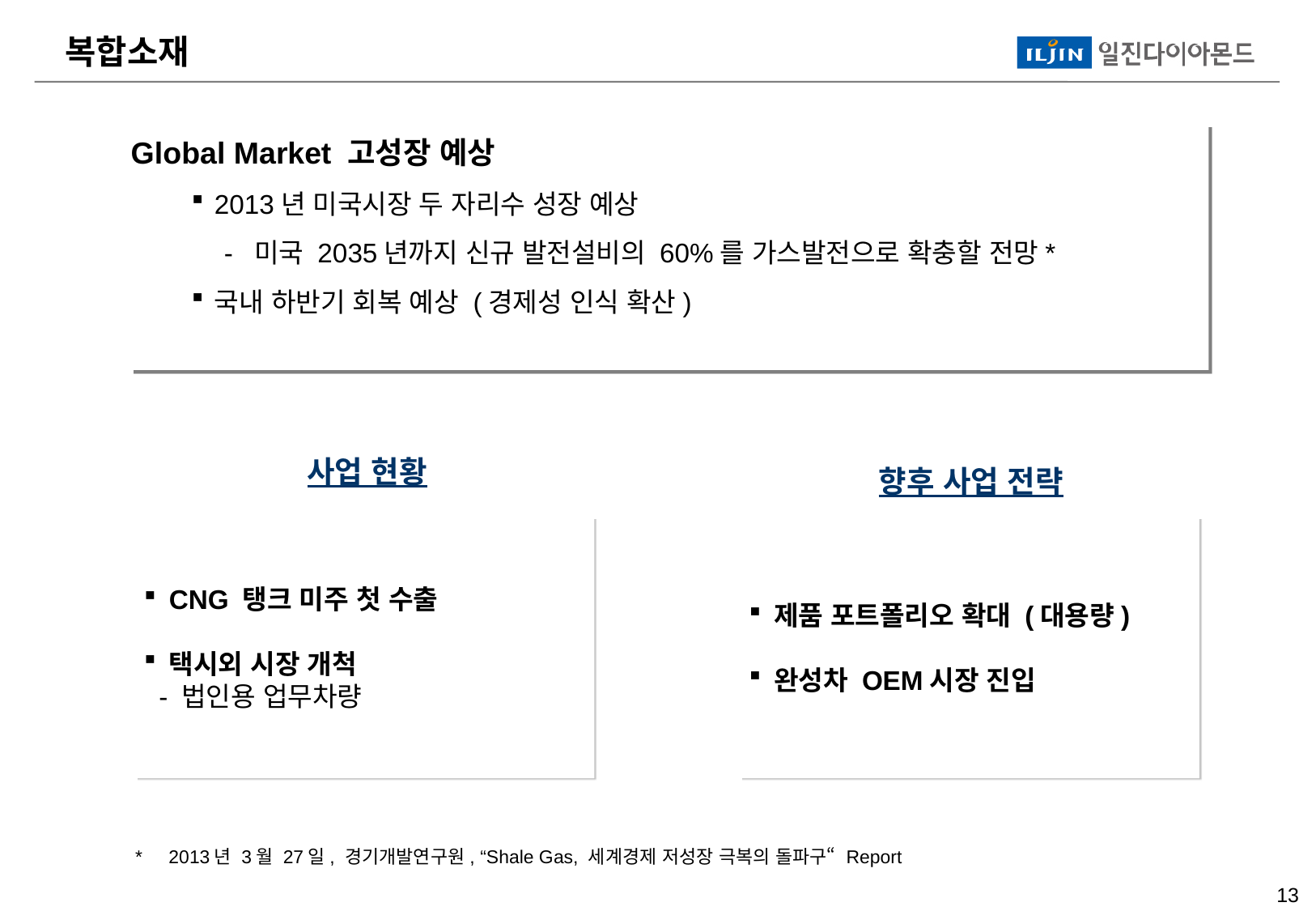

복합소재
Global Market 고성장 예상
2013년 미국시장 두 자리수 성장 예상
-  미국 2035년까지 신규 발전설비의 60%를 가스발전으로 확충할 전망*
국내 하반기 회복 예상 (경제성 인식 확산)
사업 현황
향후 사업 전략
CNG 탱크 미주 첫 수출

택시외 시장 개척
  - 법인용 업무차량
제품 포트폴리오 확대 (대용량)

완성차 OEM시장 진입
*     2013년 3월 27일, 경기개발연구원, “Shale Gas, 세계경제 저성장 극복의 돌파구“ Report
13